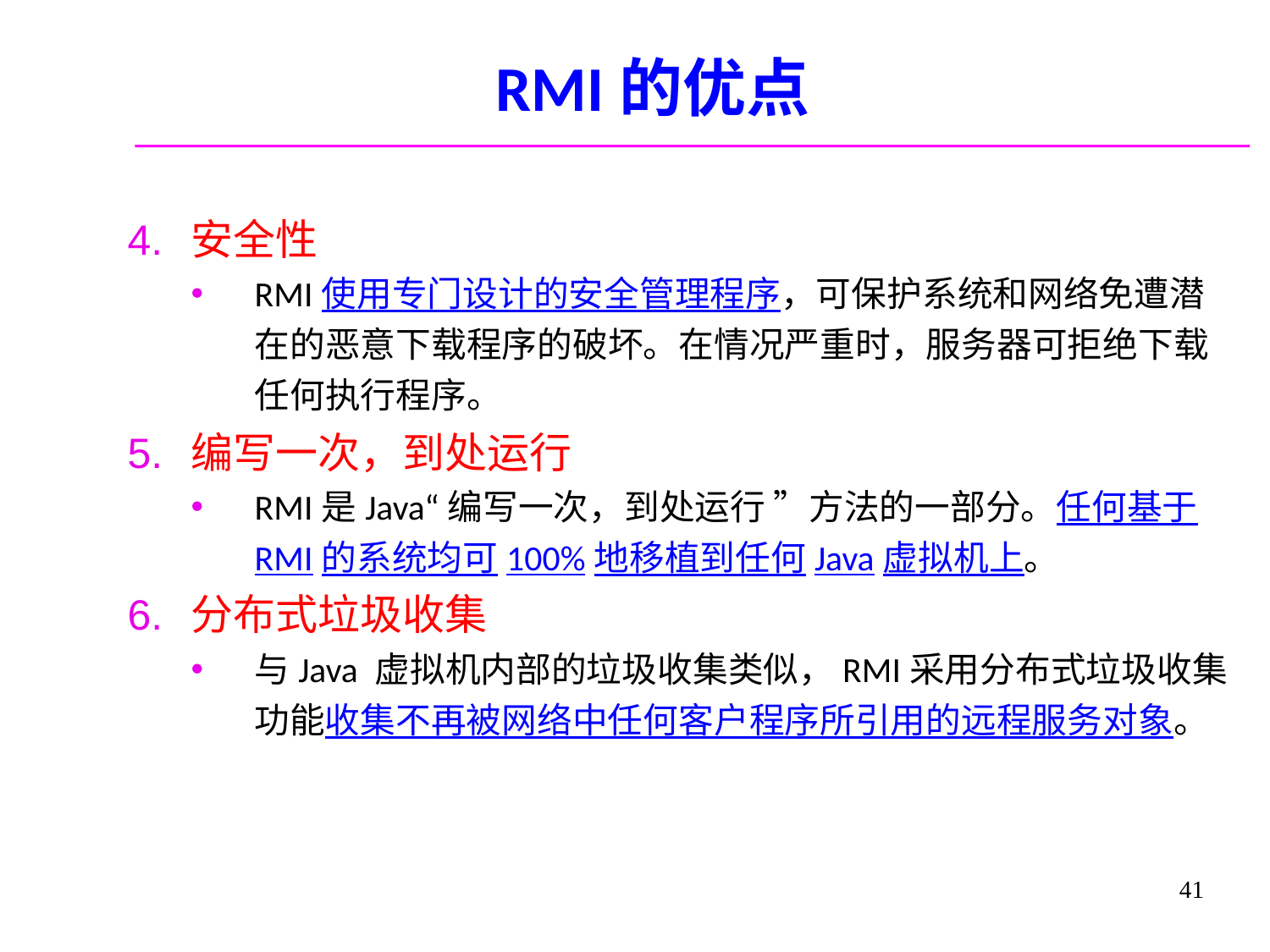

# RMI的优点
安全性
RMI使用专门设计的安全管理程序，可保护系统和网络免遭潜在的恶意下载程序的破坏。在情况严重时，服务器可拒绝下载任何执行程序。
编写一次，到处运行
RMI是Java“编写一次，到处运行 ”方法的一部分。任何基于RMI的系统均可100%地移植到任何Java虚拟机上。
分布式垃圾收集
与Java 虚拟机内部的垃圾收集类似，RMI采用分布式垃圾收集功能收集不再被网络中任何客户程序所引用的远程服务对象。
41